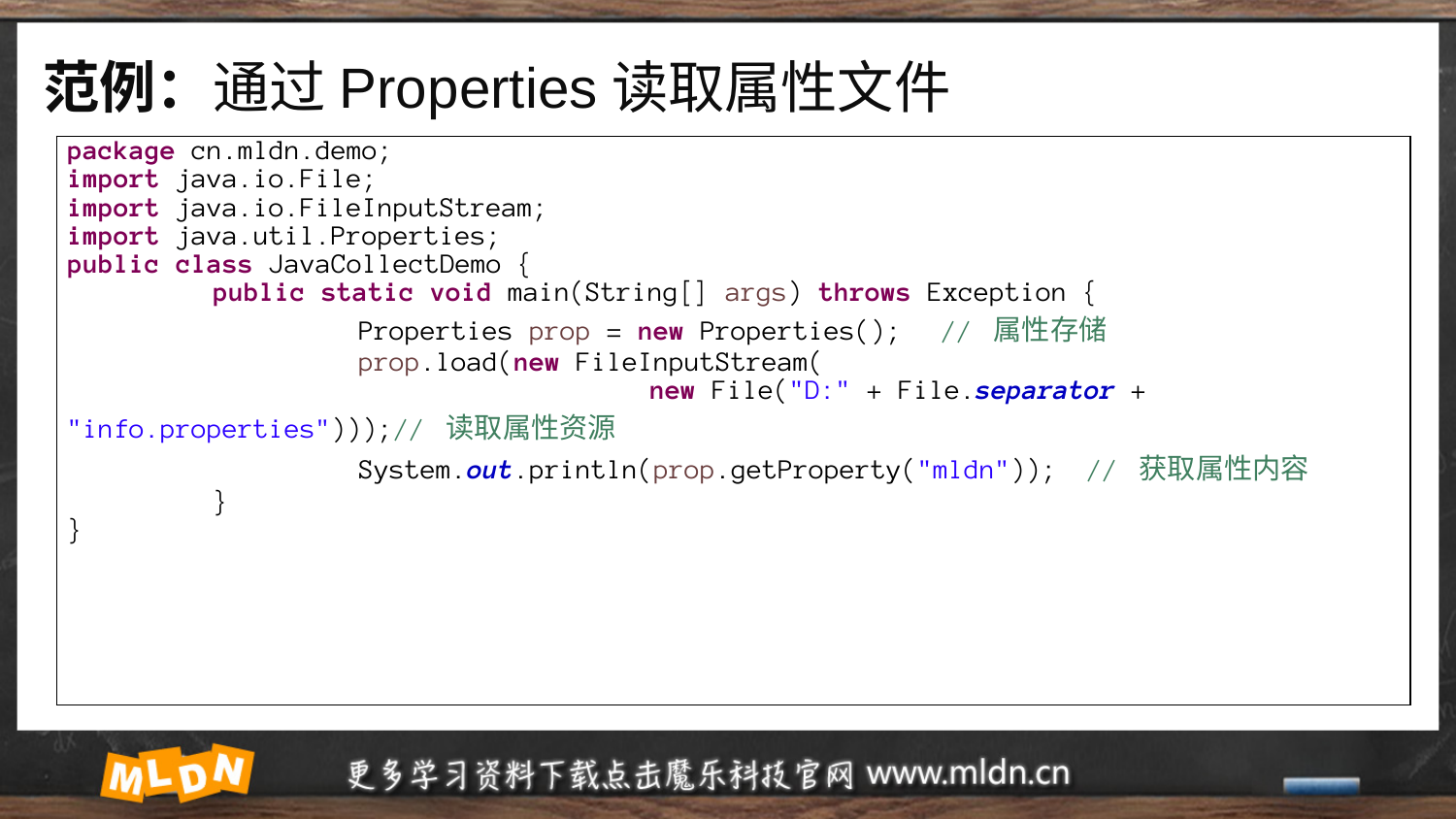

# 范例：通过Properties读取属性文件
| package cn.mldn.demo; import java.io.File; import java.io.FileInputStream; import java.util.Properties; public class JavaCollectDemo { public static void main(String[] args) throws Exception { Properties prop = new Properties(); // 属性存储 prop.load(new FileInputStream( new File("D:" + File.separator + "info.properties")));// 读取属性资源 System.out.println(prop.getProperty("mldn")); // 获取属性内容 } } |
| --- |